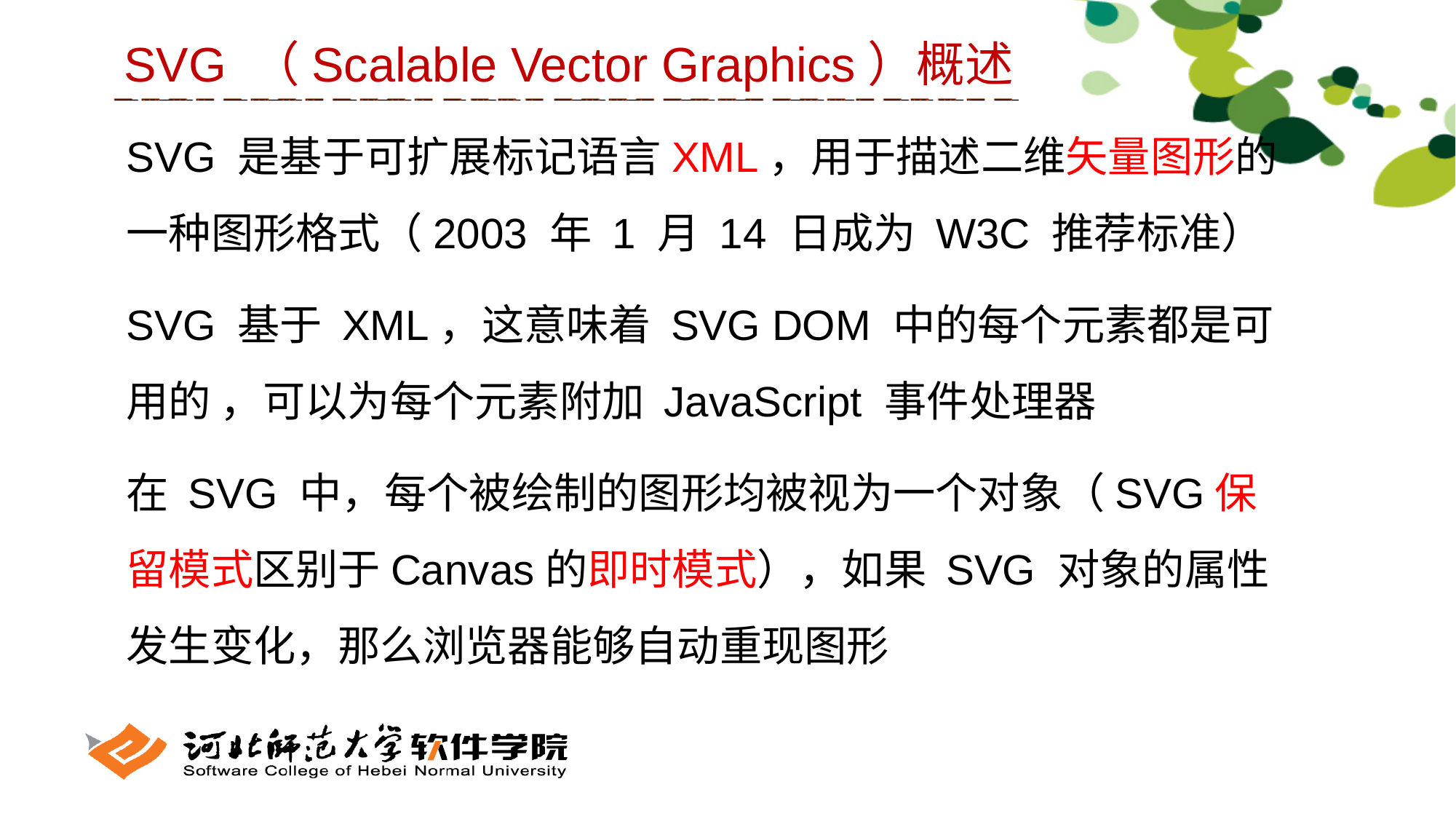

SVG （Scalable Vector Graphics）概述
SVG 是基于可扩展标记语言XML，用于描述二维矢量图形的一种图形格式（2003 年 1 月 14 日成为 W3C 推荐标准）
SVG 基于 XML，这意味着 SVG DOM 中的每个元素都是可用的 ，可以为每个元素附加 JavaScript 事件处理器
在 SVG 中，每个被绘制的图形均被视为一个对象（SVG保留模式区别于Canvas的即时模式），如果 SVG 对象的属性发生变化，那么浏览器能够自动重现图形